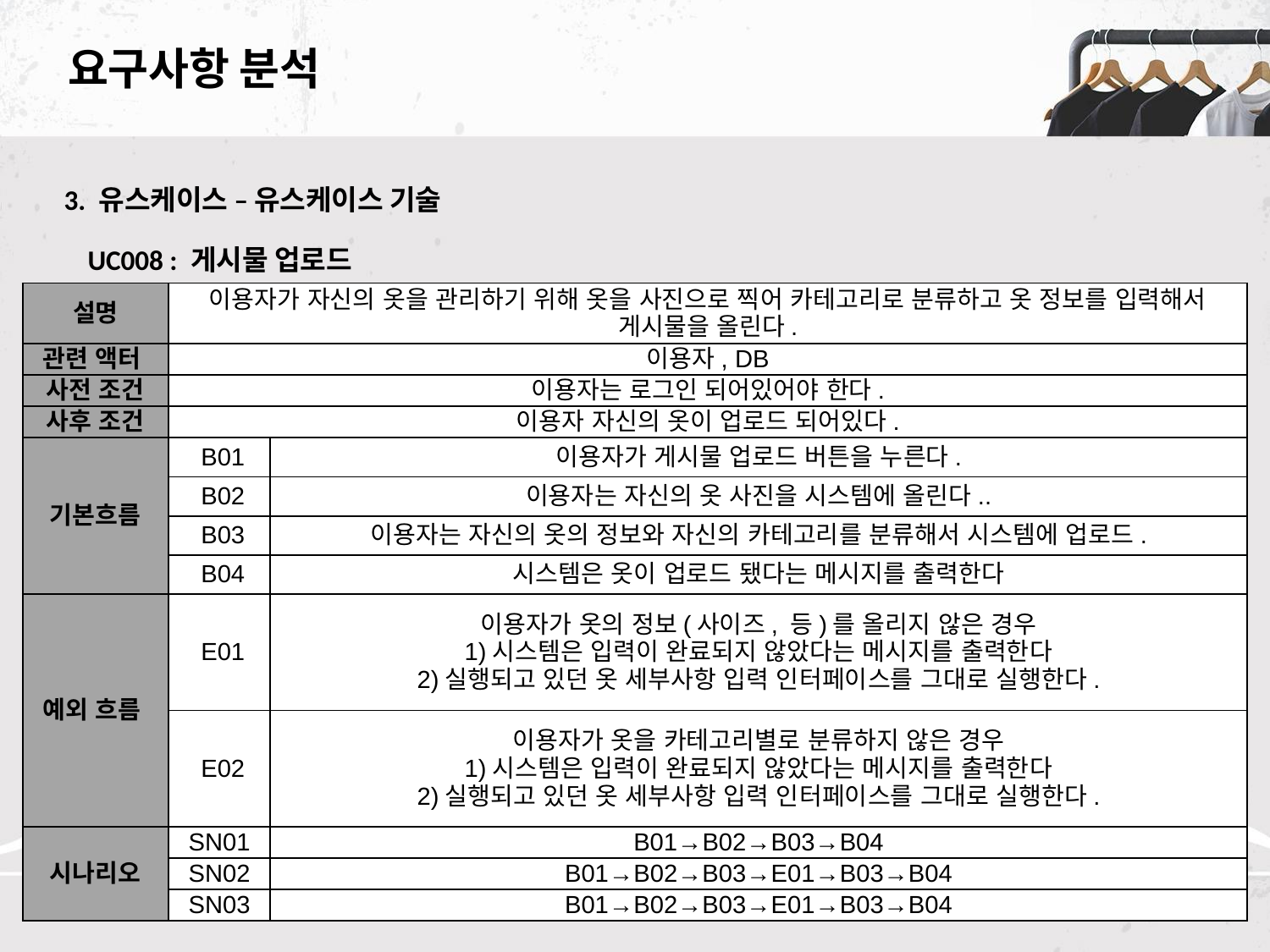

# 요구사항 분석
3. 유스케이스 – 유스케이스 기술
UC008 : 게시물 업로드
| 설명 | 이용자가 자신의 옷을 관리하기 위해 옷을 사진으로 찍어 카테고리로 분류하고 옷 정보를 입력해서 게시물을 올린다. |  |
| --- | --- | --- |
| 관련 액터 | 이용자, DB |  |
| 사전 조건 | 이용자는 로그인 되어있어야 한다. |  |
| 사후 조건 | 이용자 자신의 옷이 업로드 되어있다. |  |
| 기본흐름 | B01 | 이용자가 게시물 업로드 버튼을 누른다. |
|  | B02 | 이용자는 자신의 옷 사진을 시스템에 올린다.. |
|  | B03 | 이용자는 자신의 옷의 정보와 자신의 카테고리를 분류해서 시스템에 업로드. |
|  | B04 | 시스템은 옷이 업로드 됐다는 메시지를 출력한다 |
| 예외 흐름 | E01 | 이용자가 옷의 정보(사이즈, 등)를 올리지 않은 경우 1)시스템은 입력이 완료되지 않았다는 메시지를 출력한다 2)실행되고 있던 옷 세부사항 입력 인터페이스를 그대로 실행한다. |
|  | E02 | 이용자가 옷을 카테고리별로 분류하지 않은 경우 1)시스템은 입력이 완료되지 않았다는 메시지를 출력한다 2)실행되고 있던 옷 세부사항 입력 인터페이스를 그대로 실행한다. |
| 시나리오 | SN01 | B01→B02→B03→B04 |
|  | SN02 | B01→B02→B03→E01→B03→B04 |
|  | SN03 | B01→B02→B03→E01→B03→B04 |